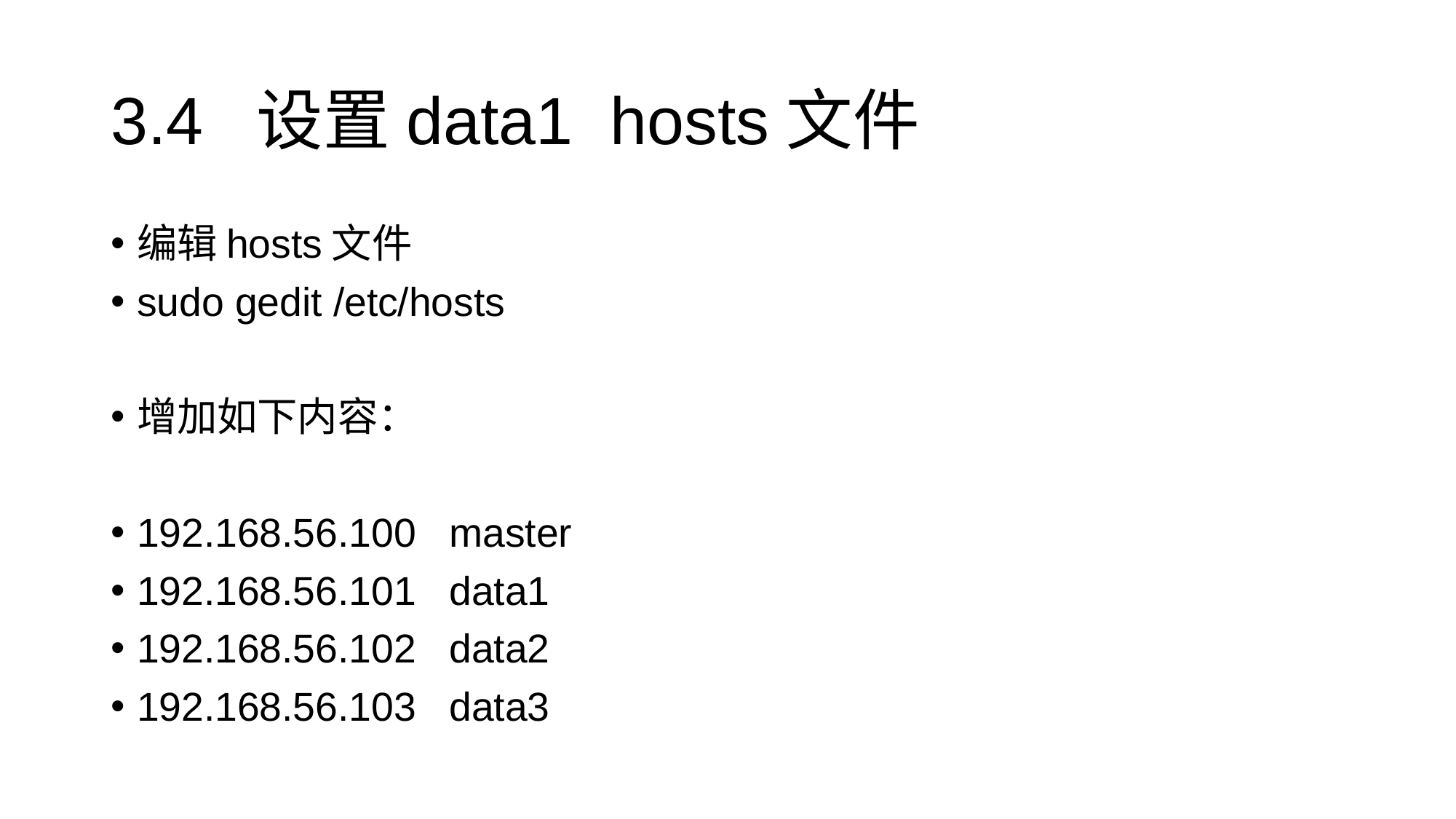

# 3.4  设置data1  hosts文件
编辑hosts文件
sudo gedit /etc/hosts

增加如下内容：

192.168.56.100   master
192.168.56.101   data1
192.168.56.102   data2
192.168.56.103   data3